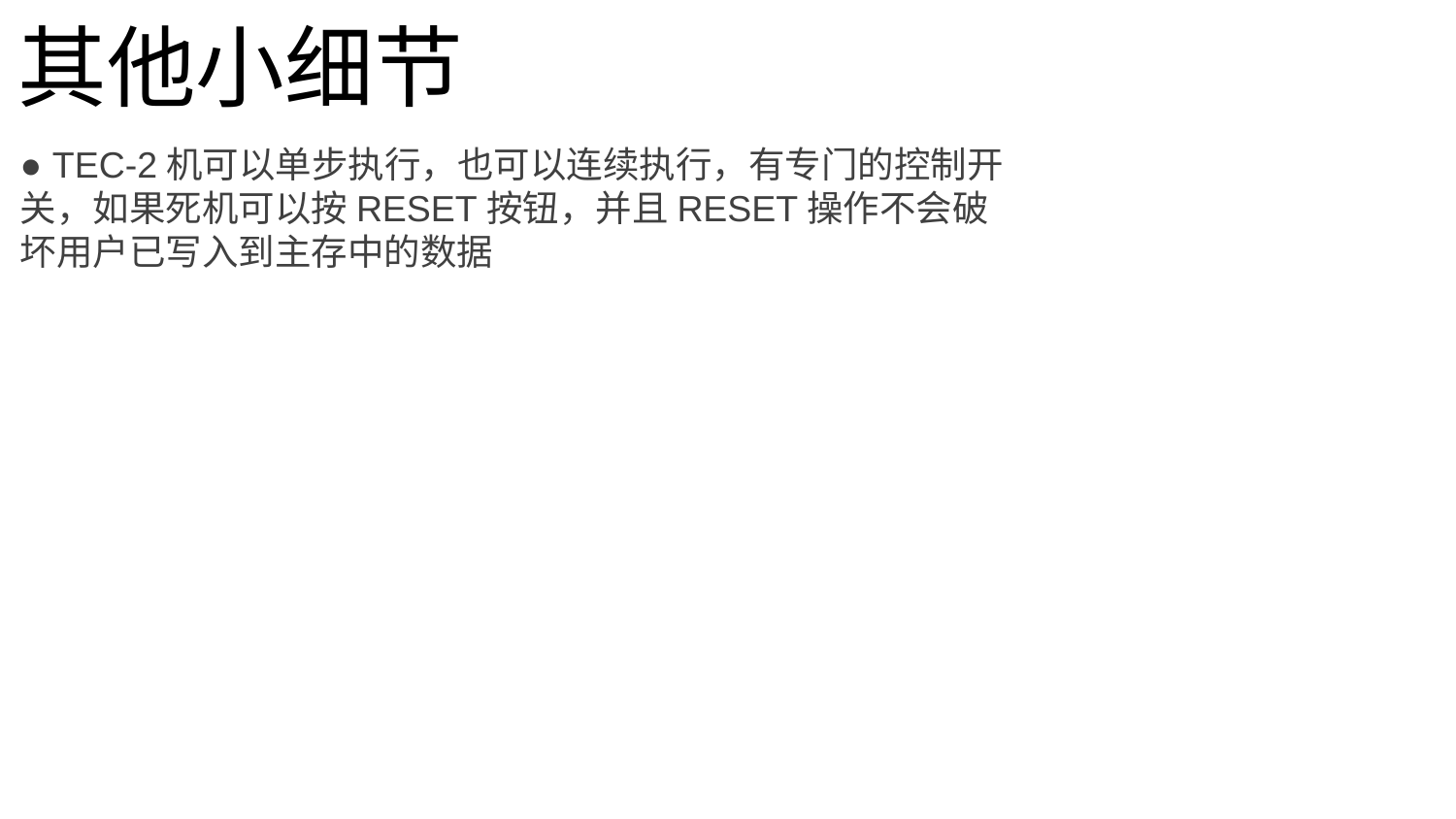

# 其他小细节
● TEC-2机可以单步执行，也可以连续执行，有专门的控制开关，如果死机可以按RESET按钮，并且RESET操作不会破坏用户已写入到主存中的数据